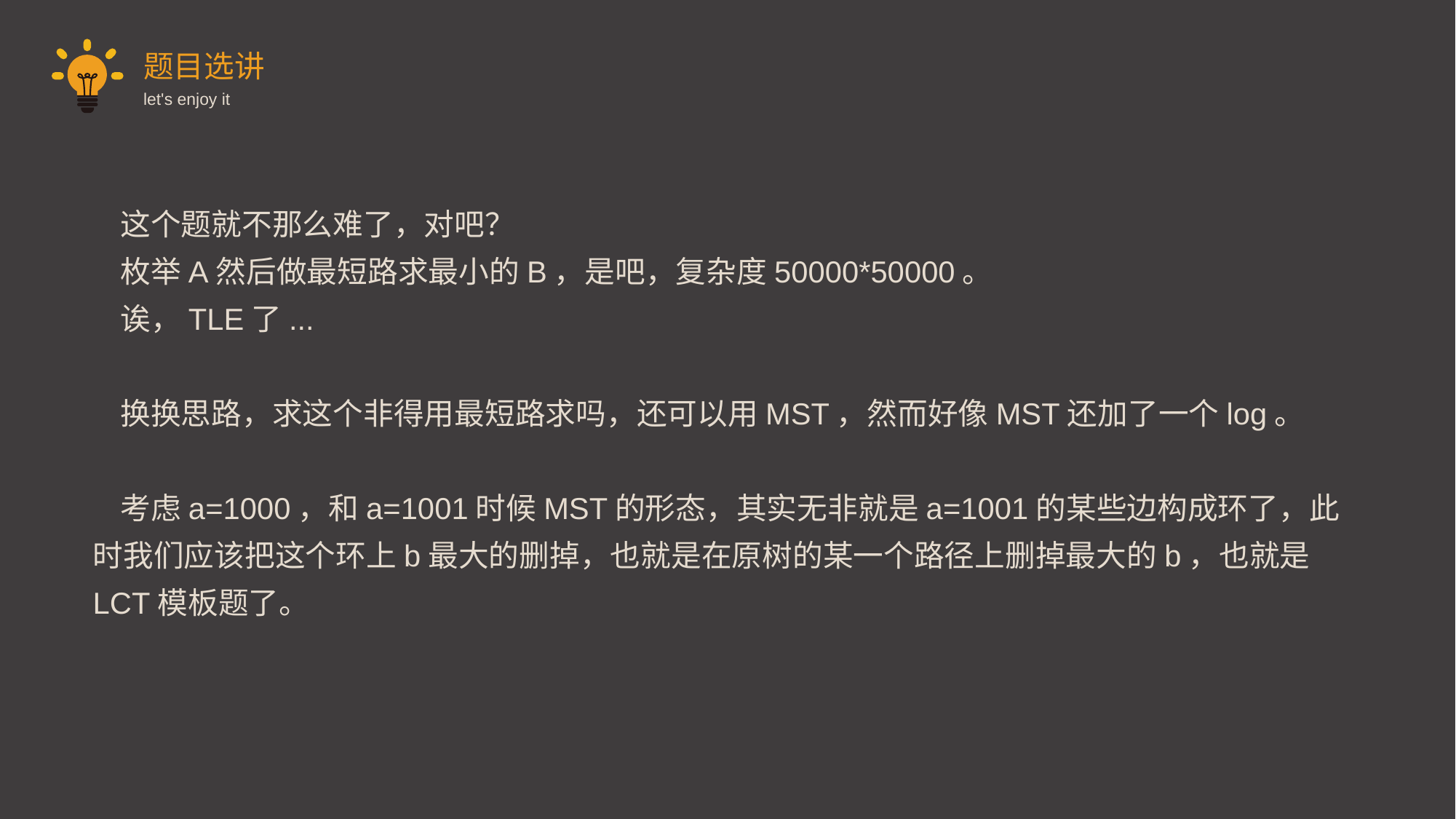

题目选讲
let's enjoy it
   这个题就不那么难了，对吧？
   枚举A然后做最短路求最小的B，是吧，复杂度50000*50000。
   诶，TLE了...

   换换思路，求这个非得用最短路求吗，还可以用MST，然而好像MST还加了一个log。

   考虑a=1000，和a=1001时候MST的形态，其实无非就是a=1001的某些边构成环了，此时我们应该把这个环上b最大的删掉，也就是在原树的某一个路径上删掉最大的b，也就是LCT模板题了。